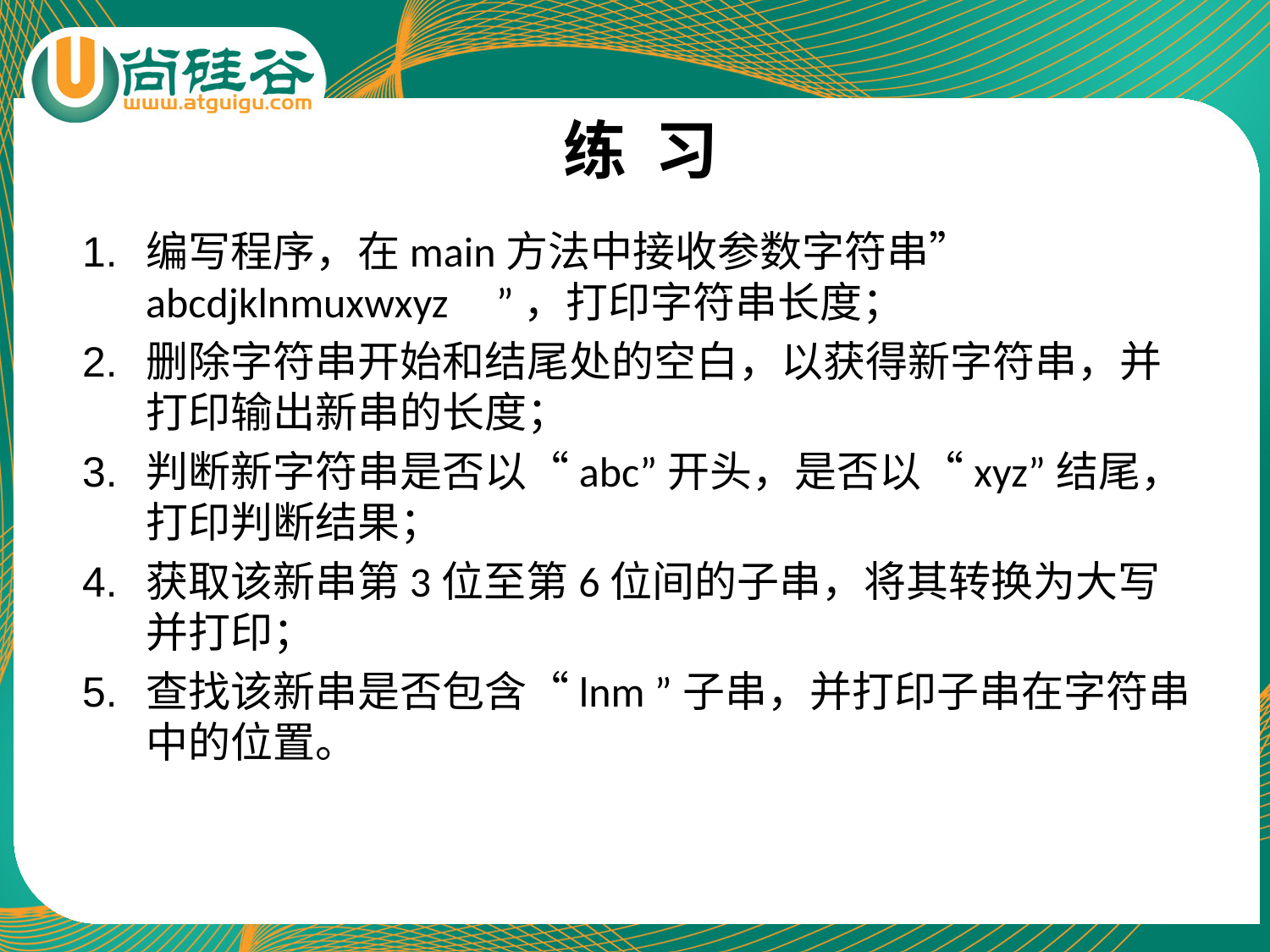

# 练  习
编写程序，在main方法中接收参数字符串”      abcdjklnmuxwxyz     ”，打印字符串长度；
删除字符串开始和结尾处的空白，以获得新字符串，并打印输出新串的长度；
判断新字符串是否以“abc”开头，是否以“xyz”结尾，打印判断结果；
获取该新串第3位至第6位间的子串，将其转换为大写并打印；
查找该新串是否包含“lnm ”子串，并打印子串在字符串中的位置。